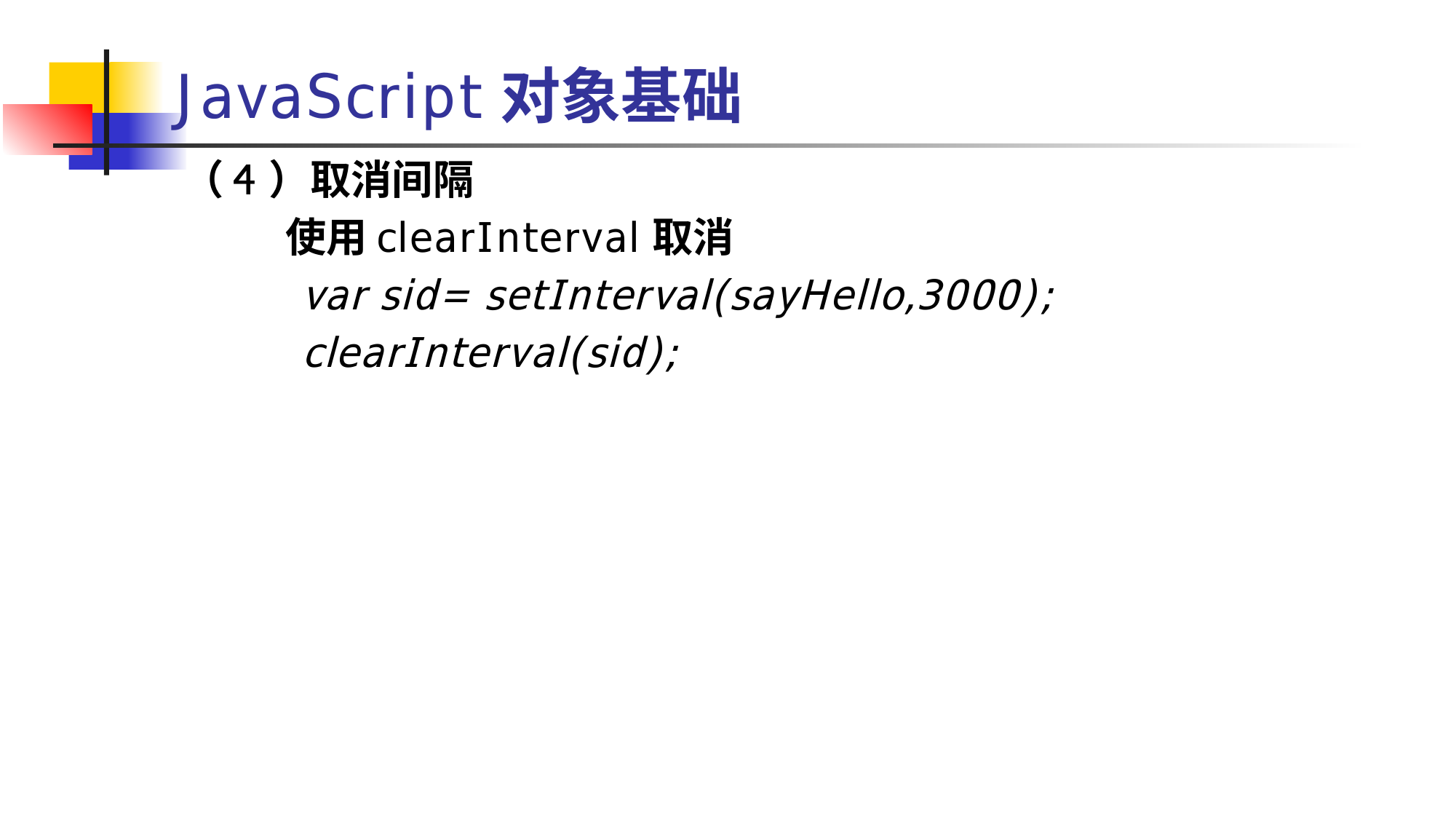

JavaScript对象基础
（4）取消间隔
          使用clearInterval取消
          var sid= setInterval(sayHello,3000);
          clearInterval(sid);